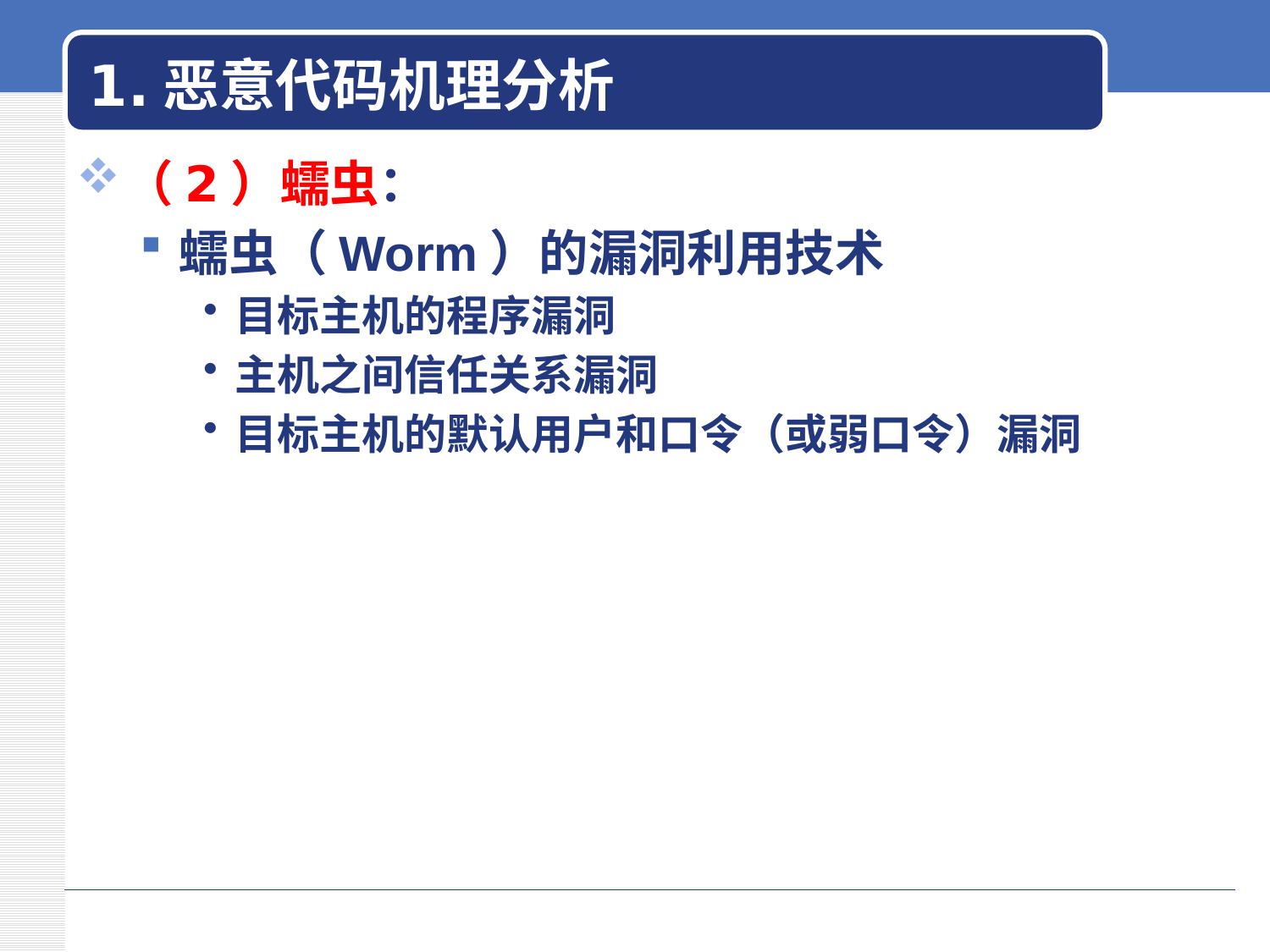

# 1.恶意代码机理分析
（2）蠕虫：
蠕虫（Worm）的漏洞利用技术
目标主机的程序漏洞
主机之间信任关系漏洞
目标主机的默认用户和口令（或弱口令）漏洞